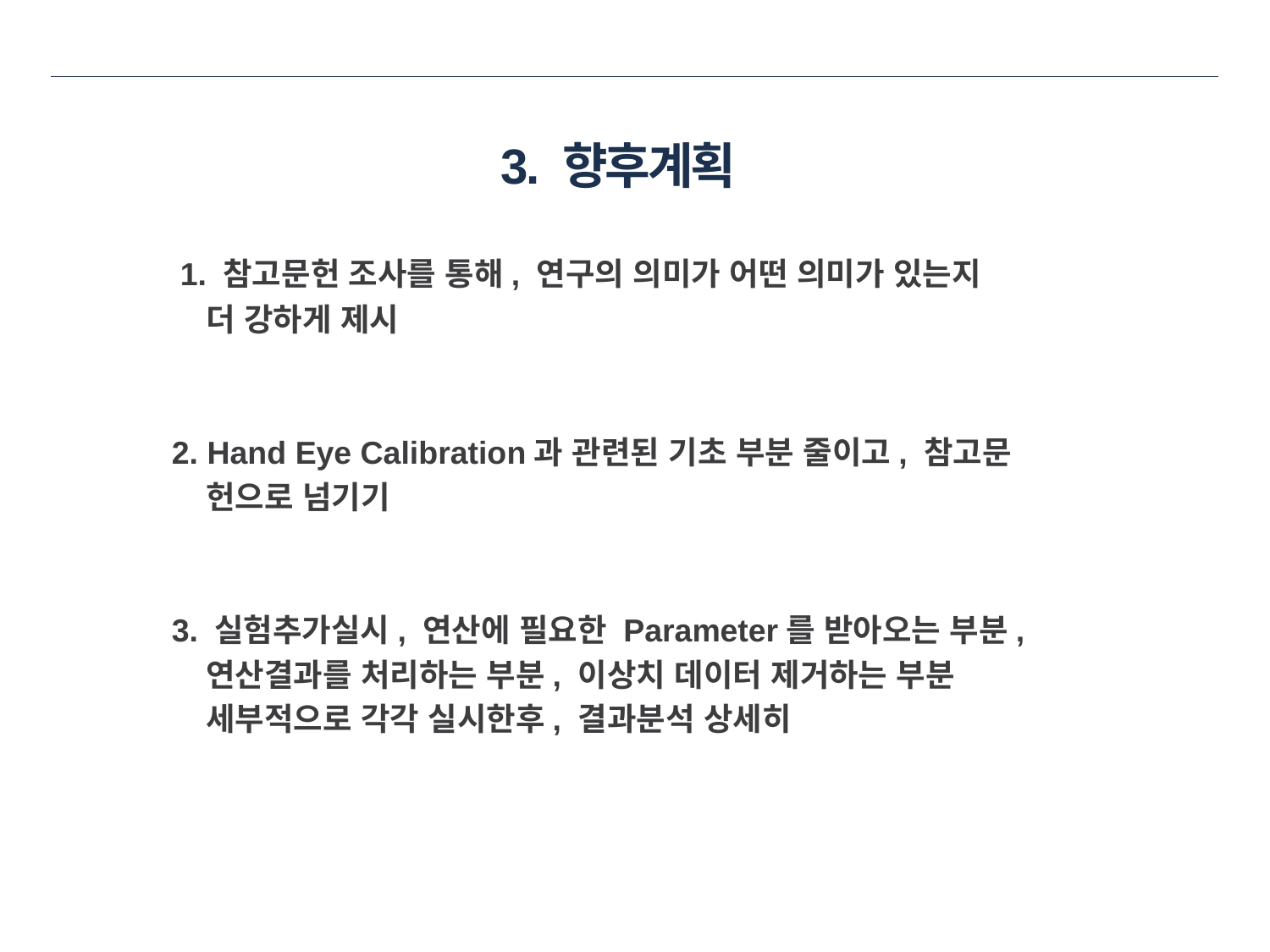

3. 향후계획

          1. 참고문헌 조사를 통해, 연구의 의미가 어떤 의미가 있는지
             더 강하게 제시

          2. Hand Eye Calibration과 관련된 기초 부분 줄이고, 참고문
             헌으로 넘기기

          3. 실험추가실시, 연산에 필요한 Parameter를 받아오는 부분,
             연산결과를 처리하는 부분, 이상치 데이터 제거하는 부분
             세부적으로 각각 실시한후, 결과분석 상세히